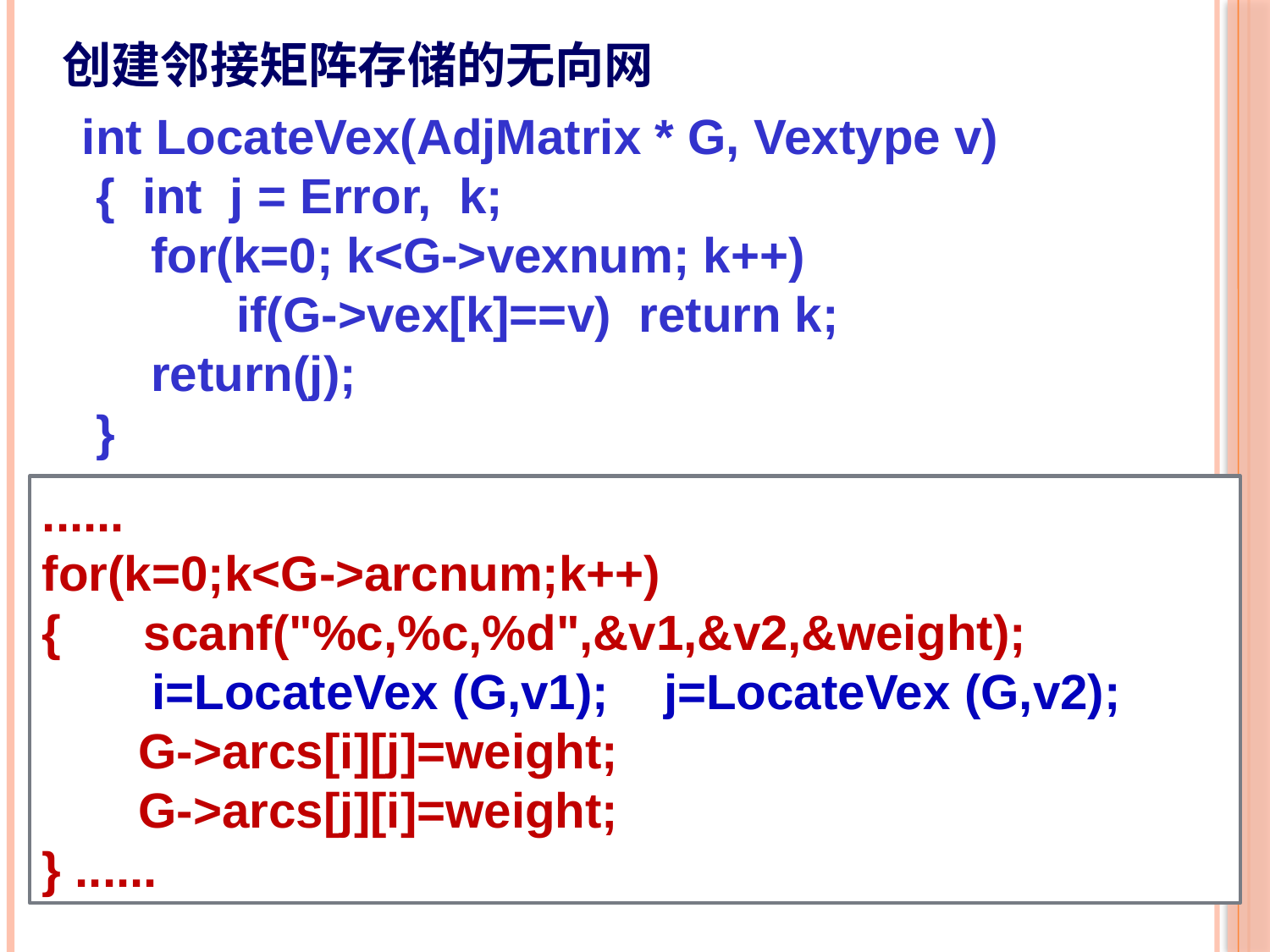

# 创建邻接矩阵存储的无向网
int LocateVex(AdjMatrix * G, Vextype v)
 {  int  j = Error,  k;
     for(k=0; k<G->vexnum; k++)
	  if(G->vex[k]==v)  return k;
     return(j);
 }
......
for(k=0;k<G->arcnum;k++)
{      scanf("%c,%c,%d",&v1,&v2,&weight);
        i=LocateVex (G,v1);    j=LocateVex (G,v2);
       G->arcs[i][j]=weight;
       G->arcs[j][i]=weight;
} ......